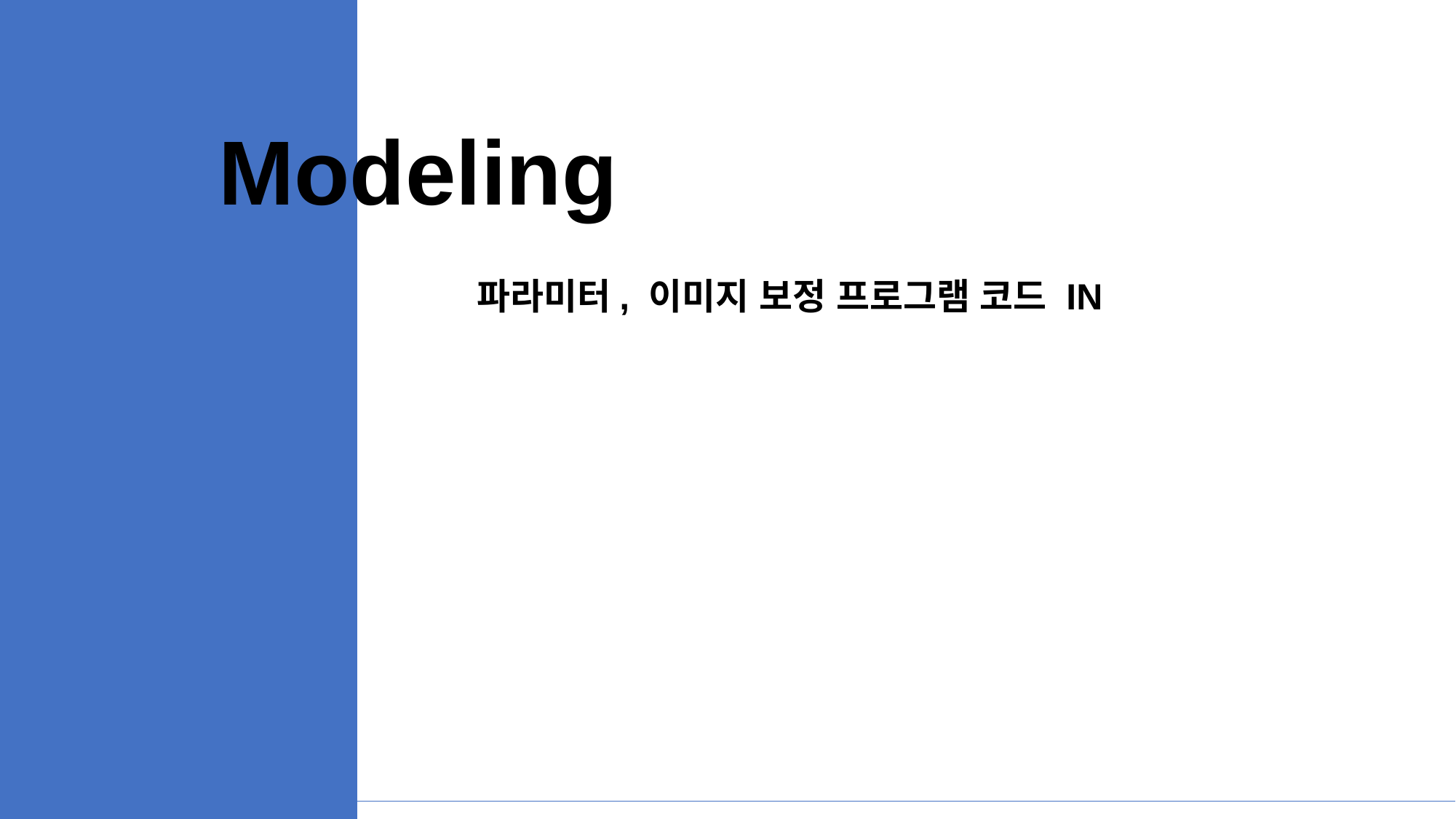

Modeling
학습 및
그래프로 시각화
파라미터, 이미지 보정 프로그램 코드 IN
서울시 각 구별 대기질 데이터 수집
LSTM을 활용한 모델링
학습한 모델을 활용하여 미세먼지, 초미세먼지 예측